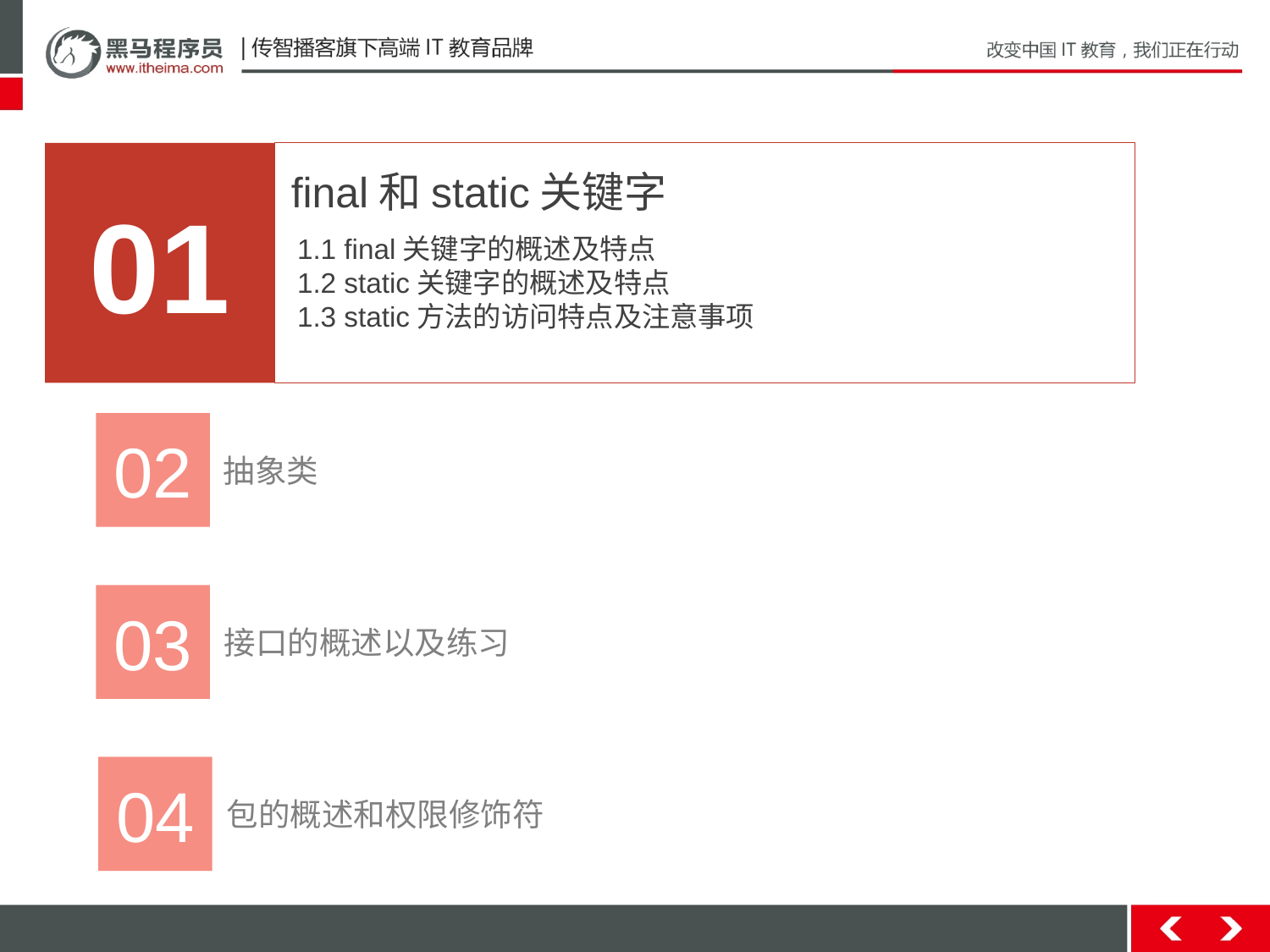

01

final和static关键字

1.1 final关键字的概述及特点
1.2 static关键字的概述及特点
1.3 static方法的访问特点及注意事项

02
抽象类
03
接口的概述以及练习
04
包的概述和权限修饰符